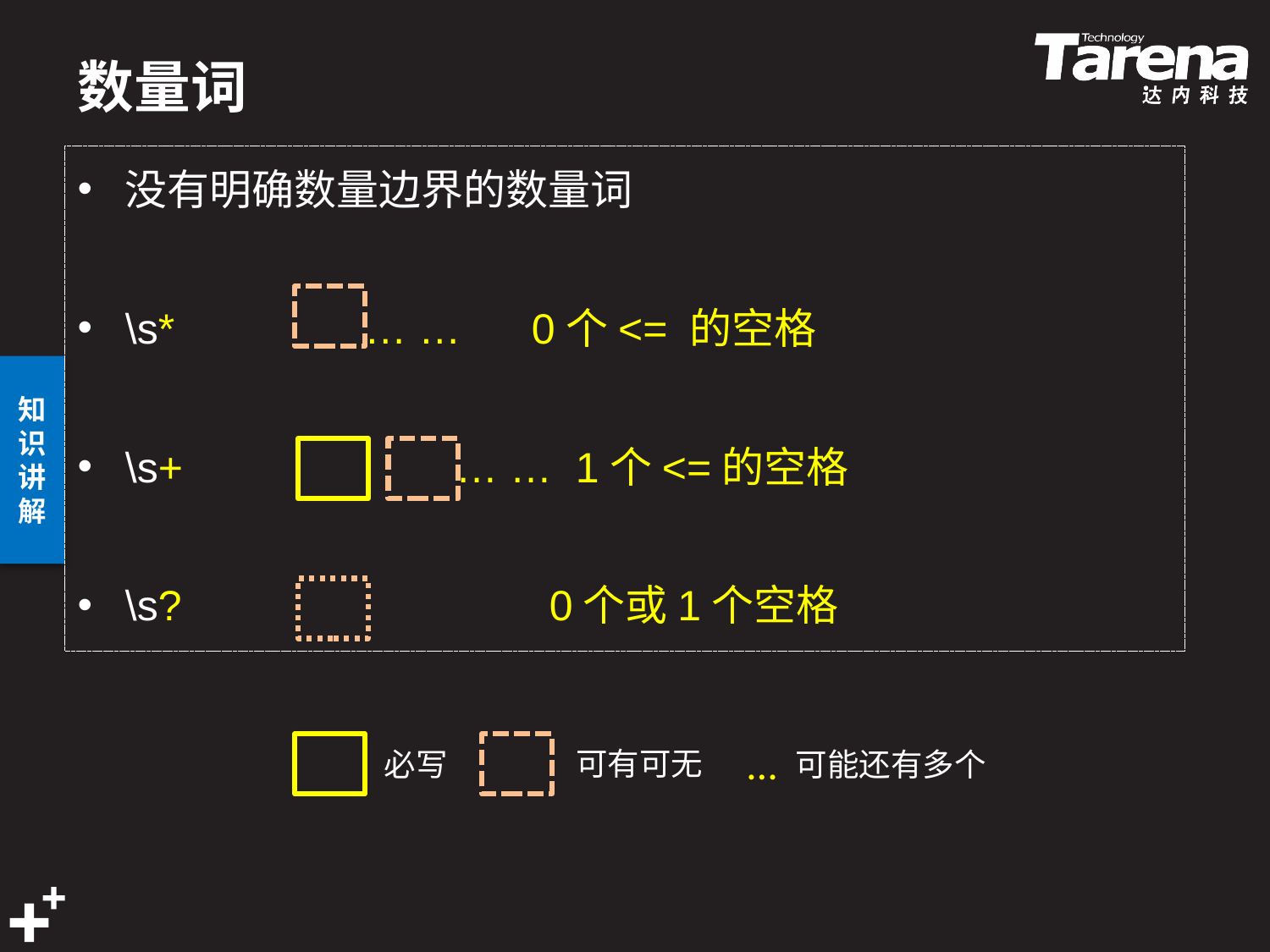

# 数量词
没有明确数量边界的数量词

\s*                … …      0个<= 的空格

\s+                       … …  1个<=的空格

\s?                               0个或1个空格

…

可有可无
必写
可能还有多个